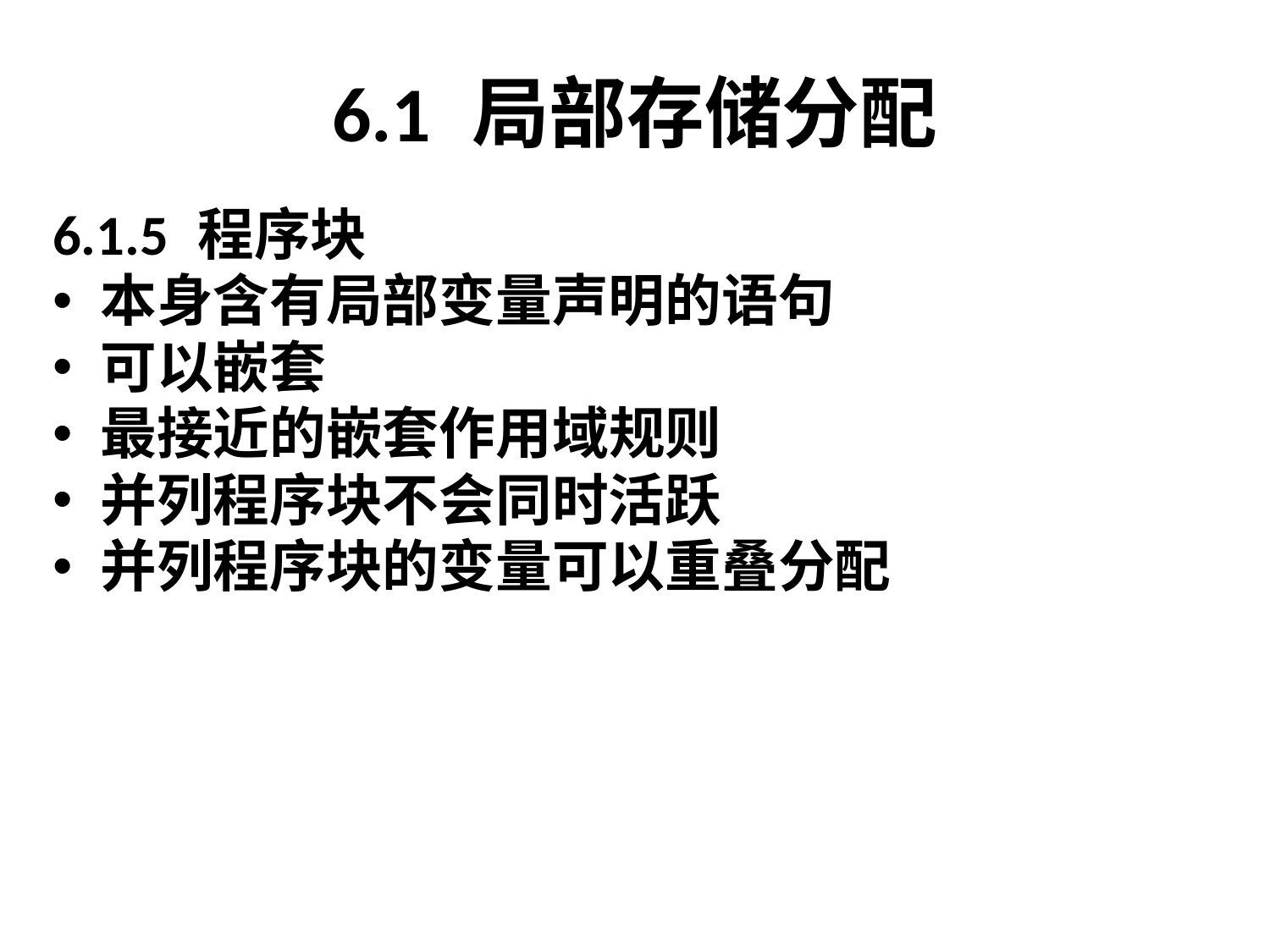

# 6.1 局部存储分配
6.1.5 程序块
本身含有局部变量声明的语句
可以嵌套
最接近的嵌套作用域规则
并列程序块不会同时活跃
并列程序块的变量可以重叠分配